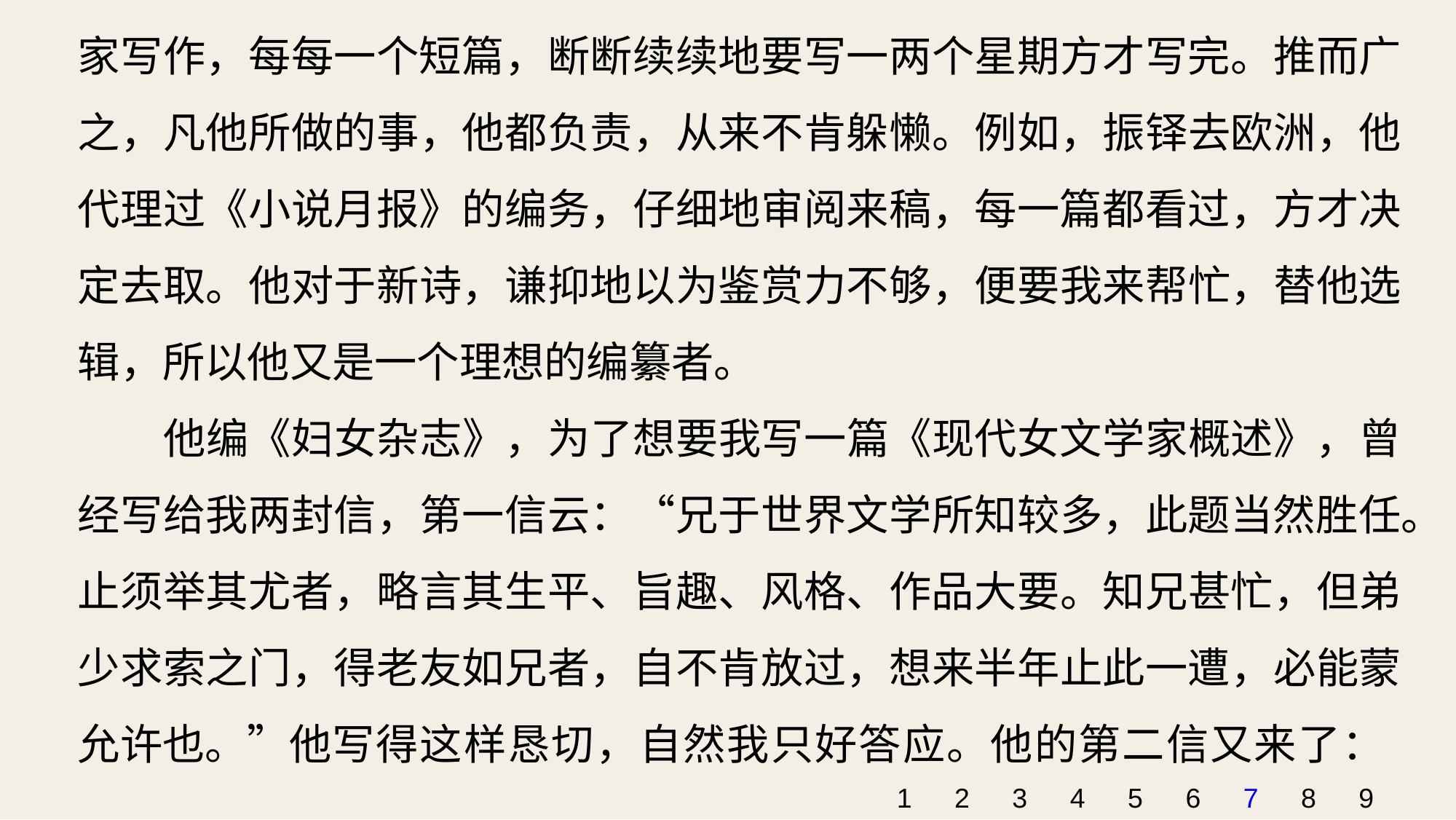

家写作，每每一个短篇，断断续续地要写一两个星期方才写完。推而广之，凡他所做的事，他都负责，从来不肯躲懒。例如，振铎去欧洲，他代理过《小说月报》的编务，仔细地审阅来稿，每一篇都看过，方才决定去取。他对于新诗，谦抑地以为鉴赏力不够，便要我来帮忙，替他选辑，所以他又是一个理想的编纂者。
他编《妇女杂志》，为了想要我写一篇《现代女文学家概述》，曾经写给我两封信，第一信云：“兄于世界文学所知较多，此题当然胜任。止须举其尤者，略言其生平、旨趣、风格、作品大要。知兄甚忙，但弟少求索之门，得老友如兄者，自不肯放过，想来半年止此一遭，必能蒙允许也。”他写得这样恳切，自然我只好答应。他的第二信又来了：
1
2
3
4
5
6
7
8
9